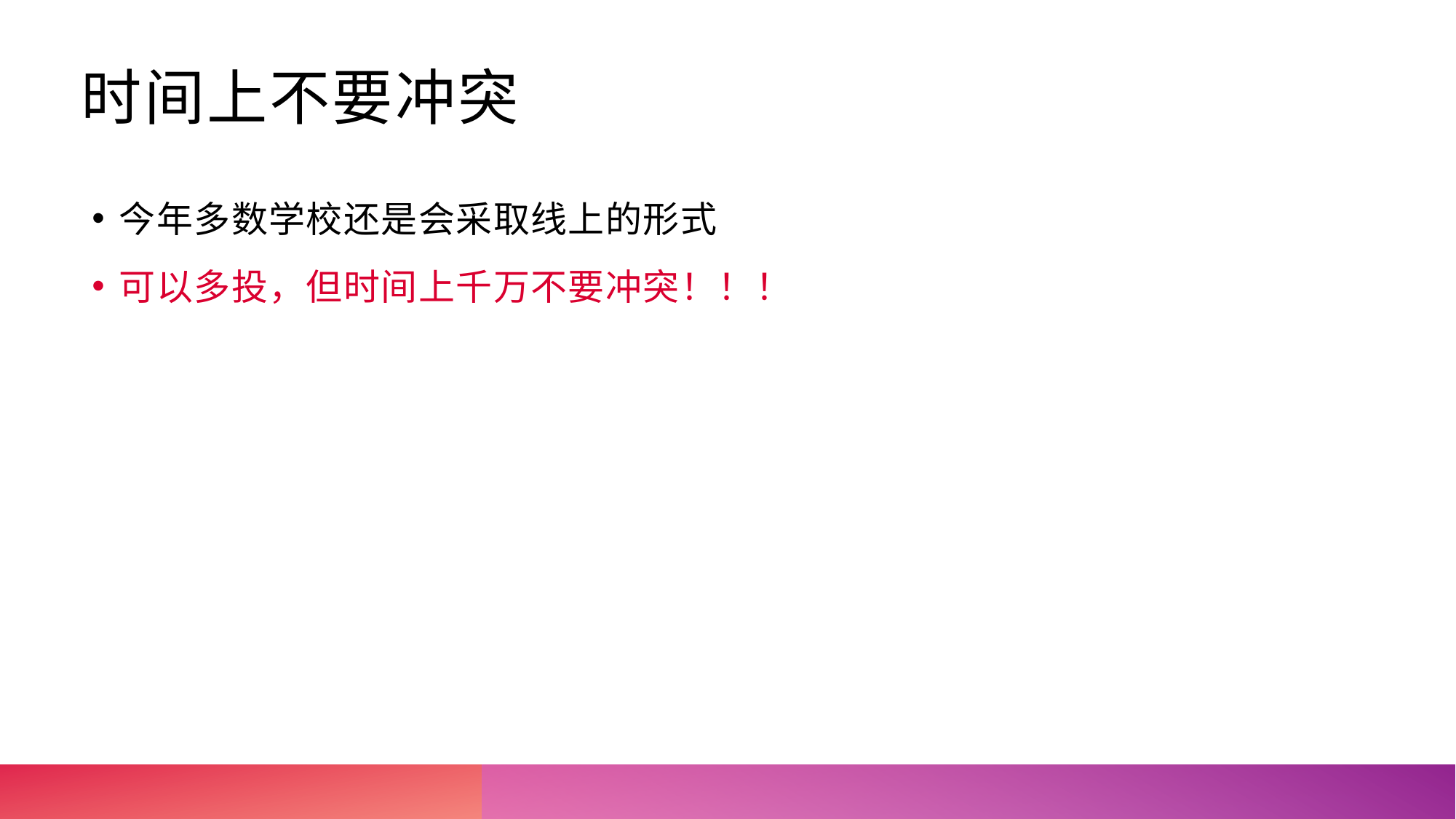

# 时间上不要冲突
今年多数学校还是会采取线上的形式
可以多投，但时间上千万不要冲突！！！